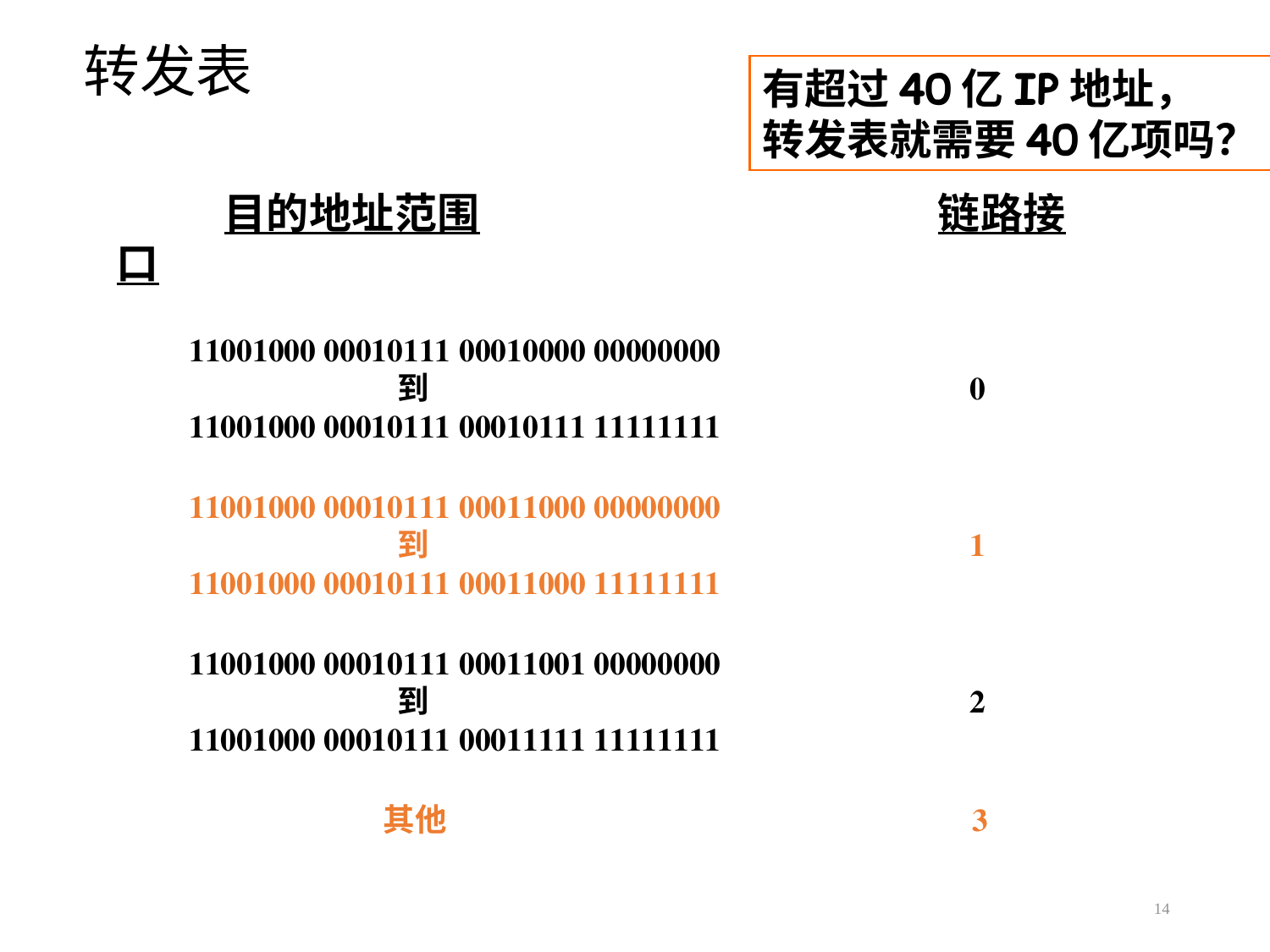

# 转发表
有超过40亿IP地址，
转发表就需要40亿项吗？
             目的地址范围                                                            链路接口

         11001000 00010111 00010000 00000000
                                      到                                                                          0
         11001000 00010111 00010111 11111111

         11001000 00010111 00011000 00000000
                                      到                                                                          1
         11001000 00010111 00011000 11111111

         11001000 00010111 00011001 00000000
                                      到                                                                          2
         11001000 00010111 00011111 11111111

                                    其他                                                                        3
14